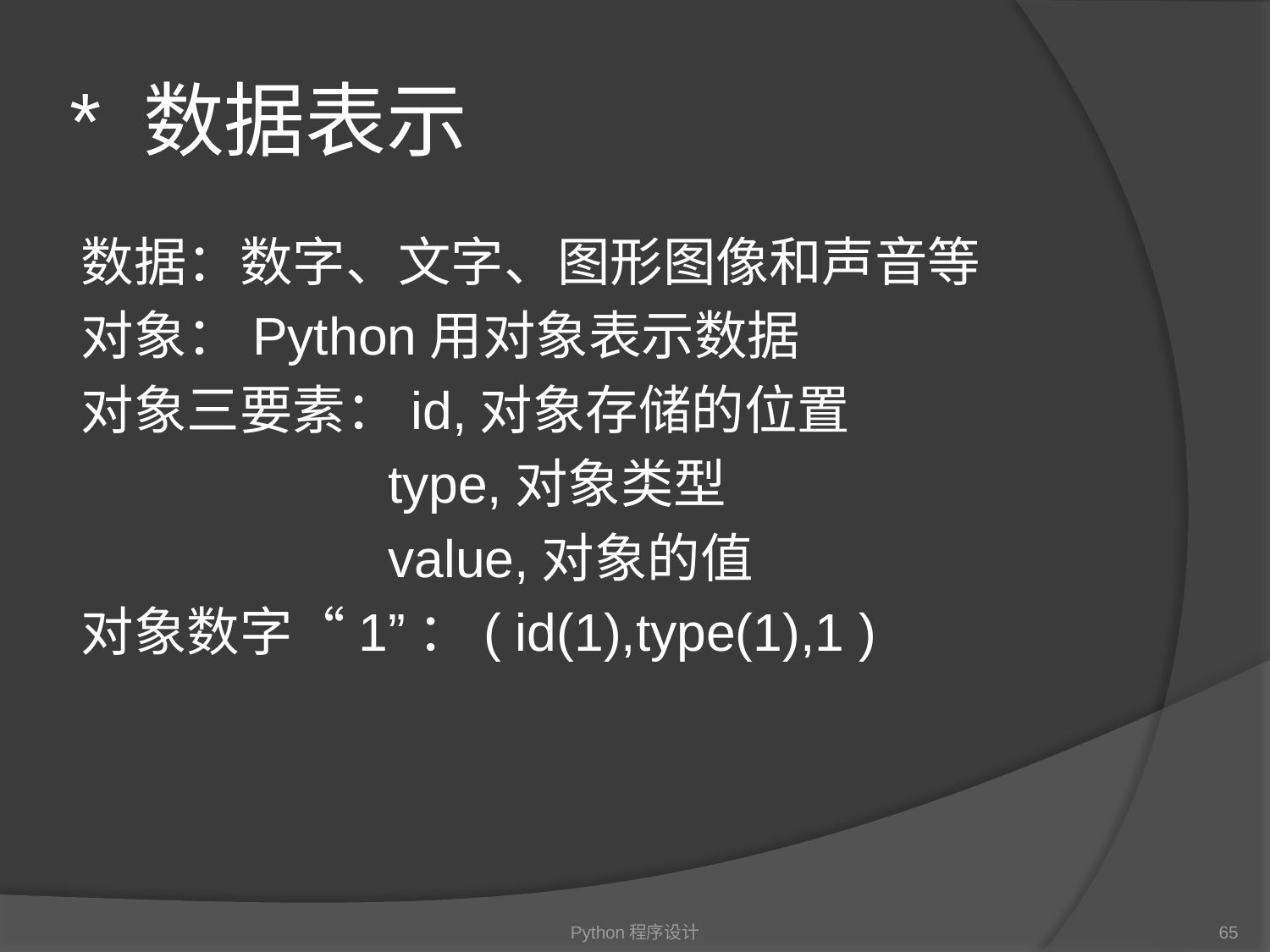

# * 数据表示
数据：数字、文字、图形图像和声音等
对象：Python用对象表示数据
对象三要素：id,对象存储的位置
                     type,对象类型
                     value,对象的值
对象数字“1”：( id(1),type(1),1 )

Python程序设计
65